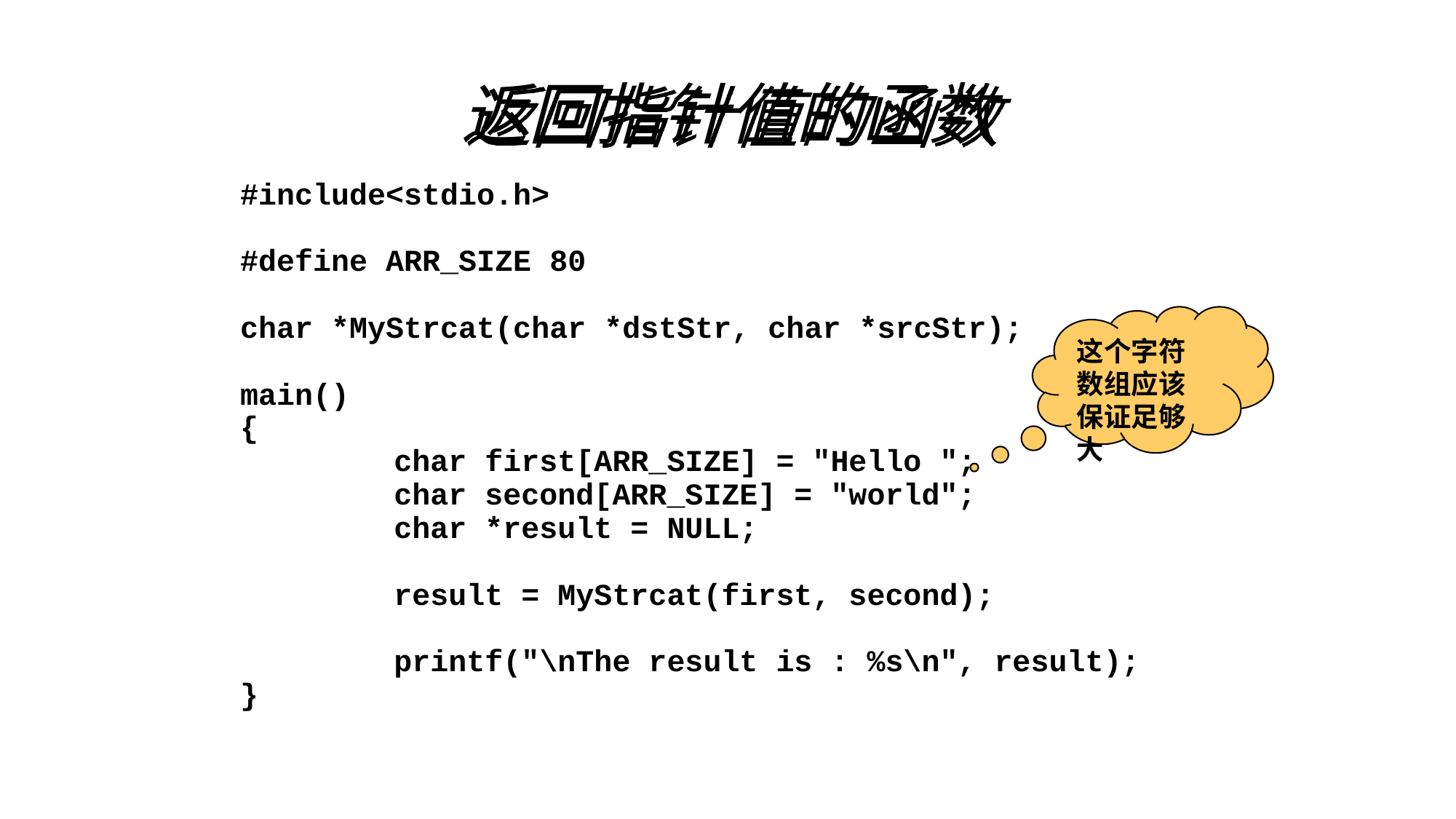

# 返回指针值的函数
#include<stdio.h>

#define ARR_SIZE 80

char *MyStrcat(char *dstStr, char *srcStr);

main()
{
		char first[ARR_SIZE] = "Hello ";
		char second[ARR_SIZE] = "world";
		char *result = NULL;

		result = MyStrcat(first, second);

		printf("\nThe result is : %s\n", result);
}
这个字符数组应该保证足够大